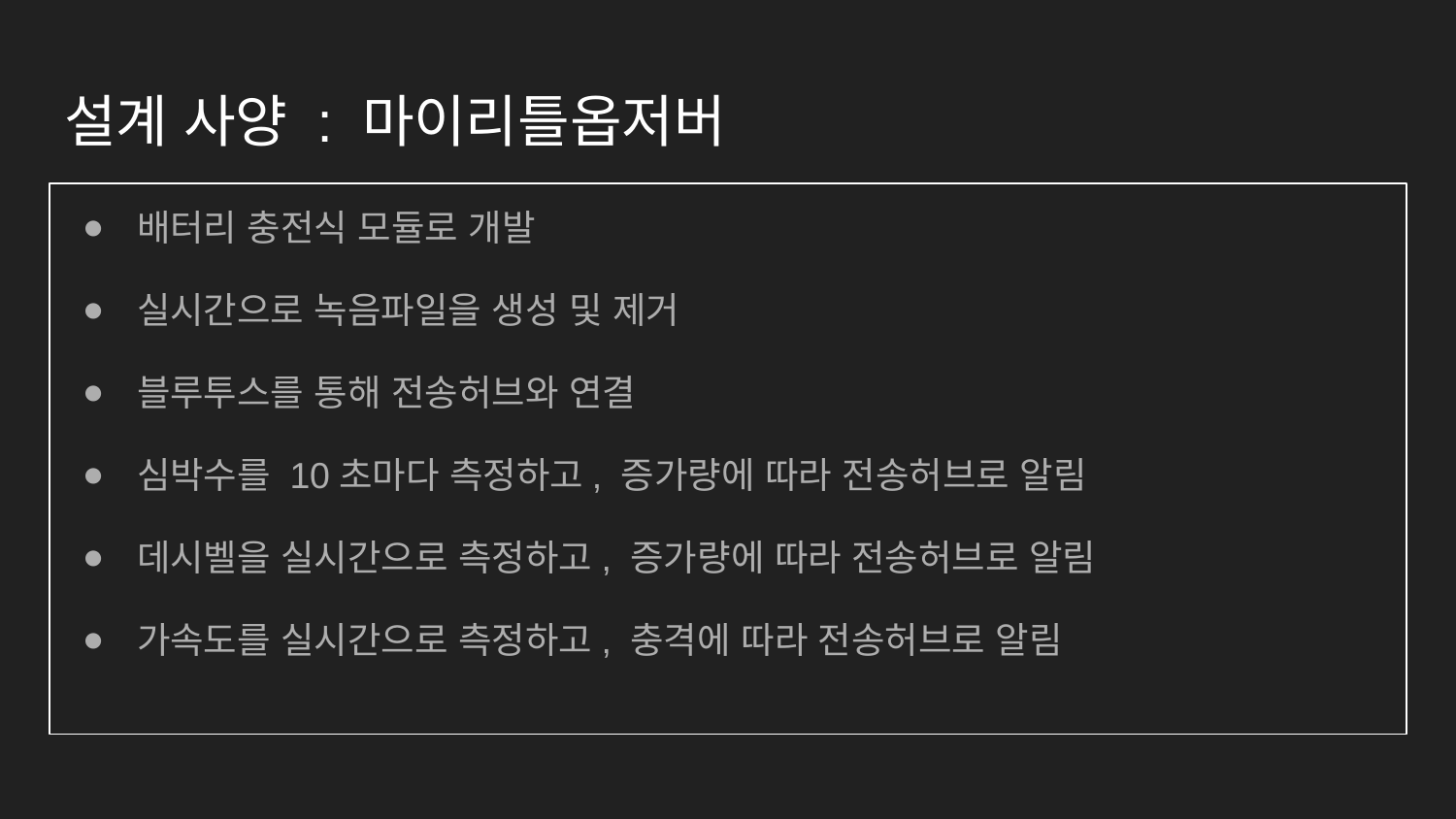

# 설계 사양 : 마이리틀옵저버
배터리 충전식 모듈로 개발
실시간으로 녹음파일을 생성 및 제거
블루투스를 통해 전송허브와 연결
심박수를 10초마다 측정하고, 증가량에 따라 전송허브로 알림
데시벨을 실시간으로 측정하고, 증가량에 따라 전송허브로 알림
가속도를 실시간으로 측정하고, 충격에 따라 전송허브로 알림